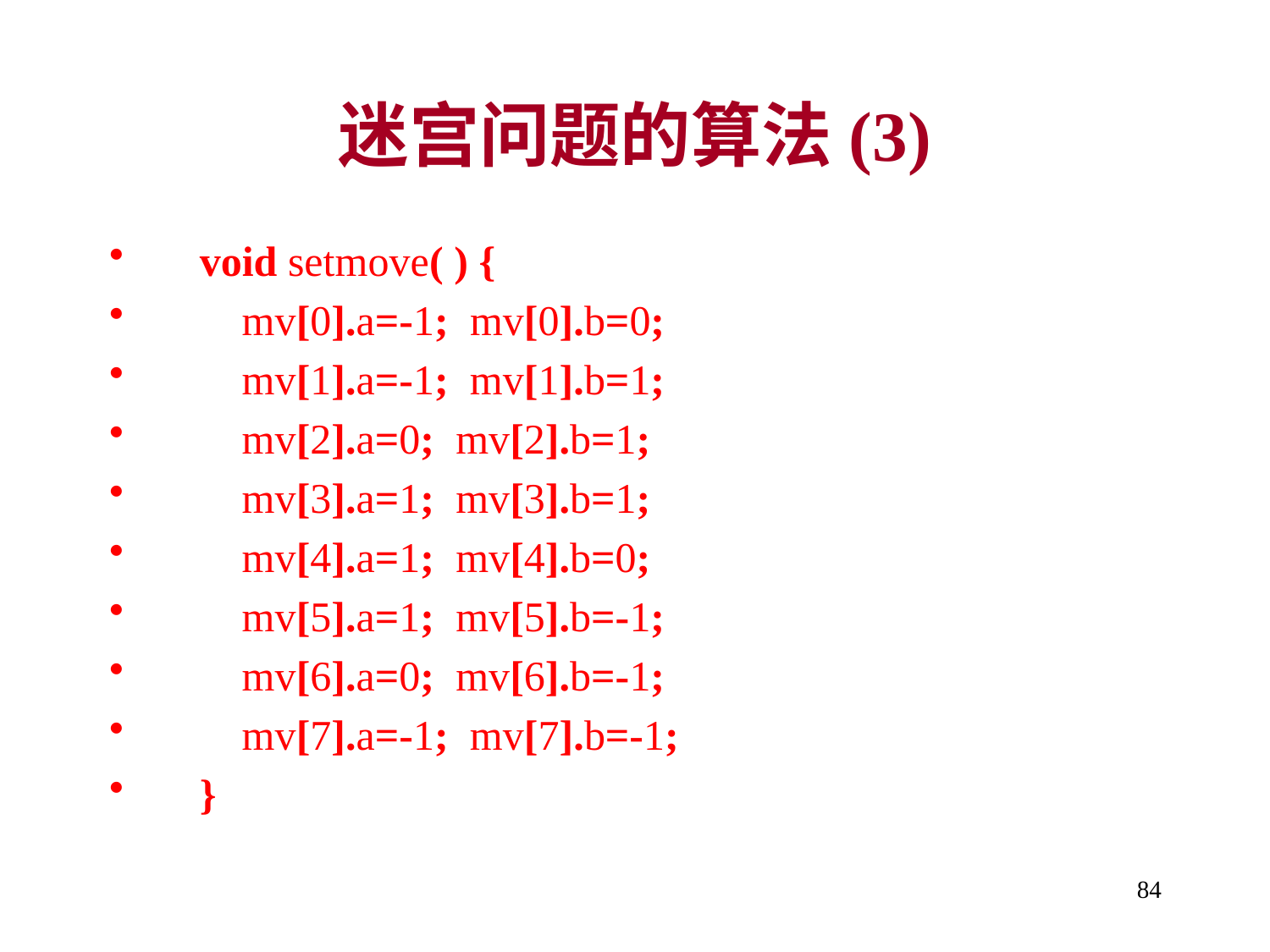

迷宫问题的算法(3)
    void setmove( ) {
        mv[0].a=-1;  mv[0].b=0;
        mv[1].a=-1;  mv[1].b=1;
        mv[2].a=0;  mv[2].b=1;
        mv[3].a=1;  mv[3].b=1;
        mv[4].a=1;  mv[4].b=0;
        mv[5].a=1;  mv[5].b=-1;
        mv[6].a=0;  mv[6].b=-1;
        mv[7].a=-1;  mv[7].b=-1;
    }

84